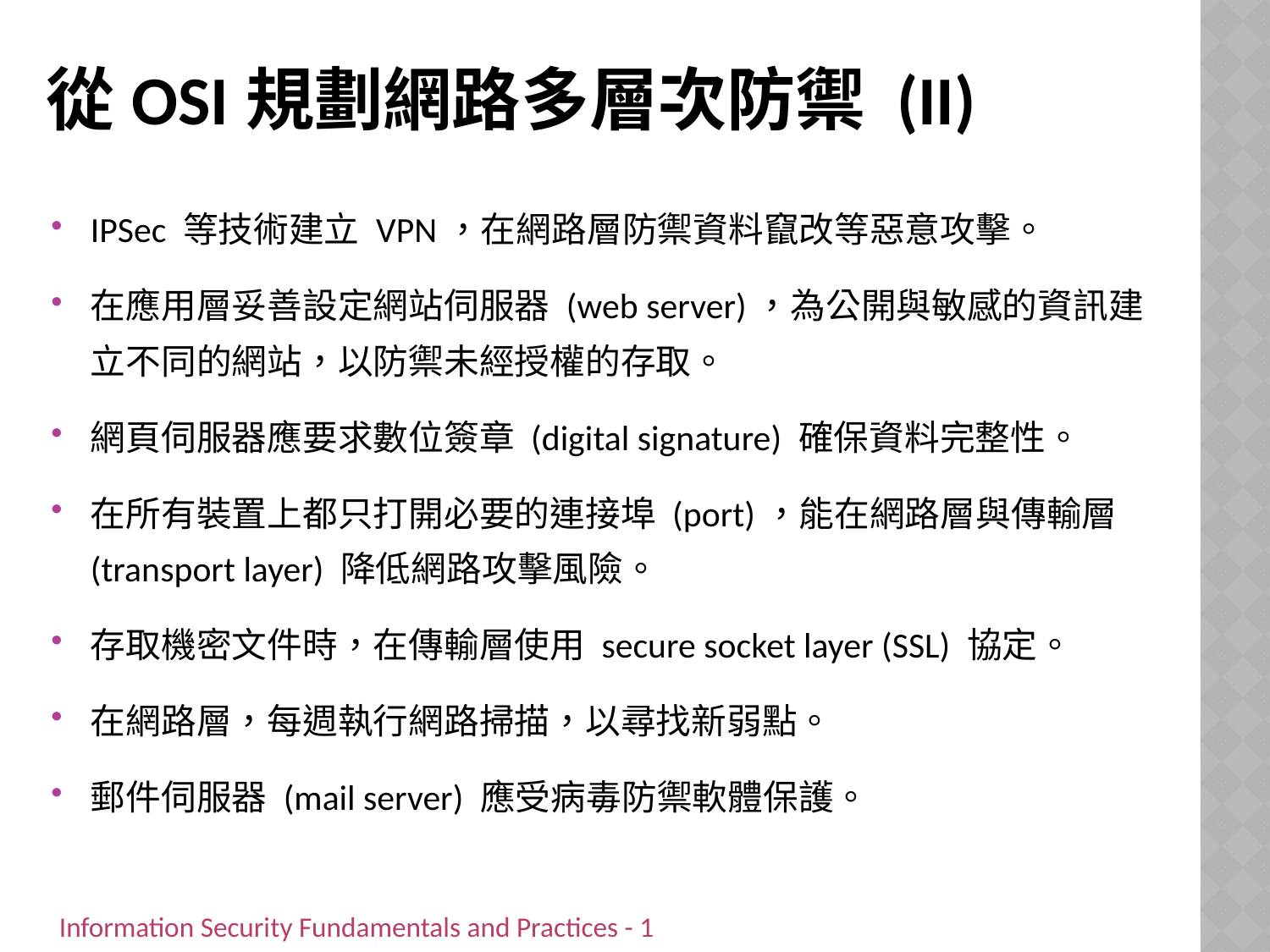

# 從OSI規劃網路多層次防禦 (II)
IPSec 等技術建立 VPN，在網路層防禦資料竄改等惡意攻擊。
在應用層妥善設定網站伺服器 (web server)，為公開與敏感的資訊建立不同的網站，以防禦未經授權的存取。
網頁伺服器應要求數位簽章 (digital signature) 確保資料完整性。
在所有裝置上都只打開必要的連接埠 (port)，能在網路層與傳輸層 (transport layer) 降低網路攻擊風險。
存取機密文件時，在傳輸層使用 secure socket layer (SSL) 協定。
在網路層，每週執行網路掃描，以尋找新弱點。
郵件伺服器 (mail server) 應受病毒防禦軟體保護。